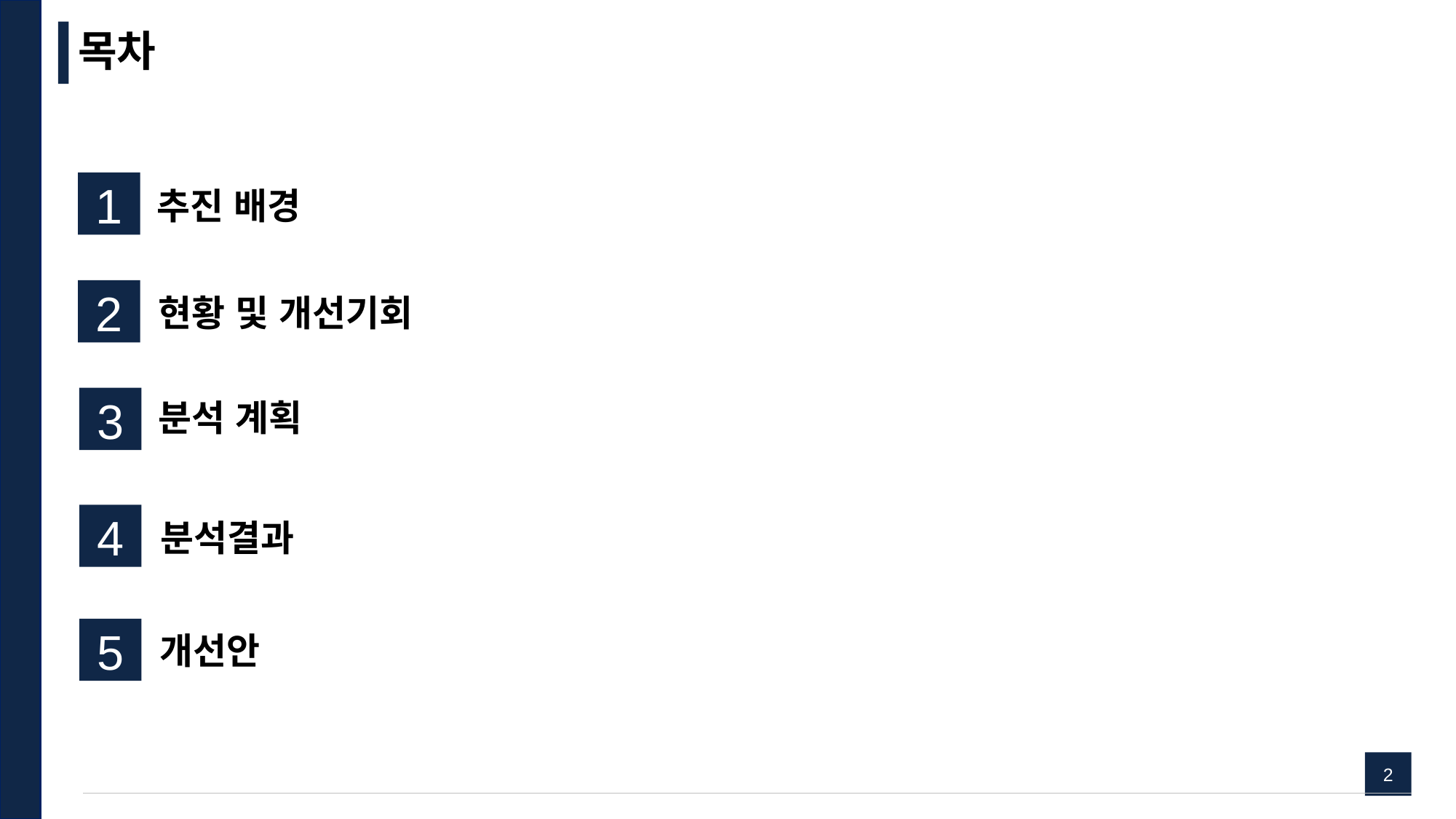

# 목차

1
추진 배경

2
현황 및 개선기회

3
분석 계획

4
분석결과

5
개선안
2